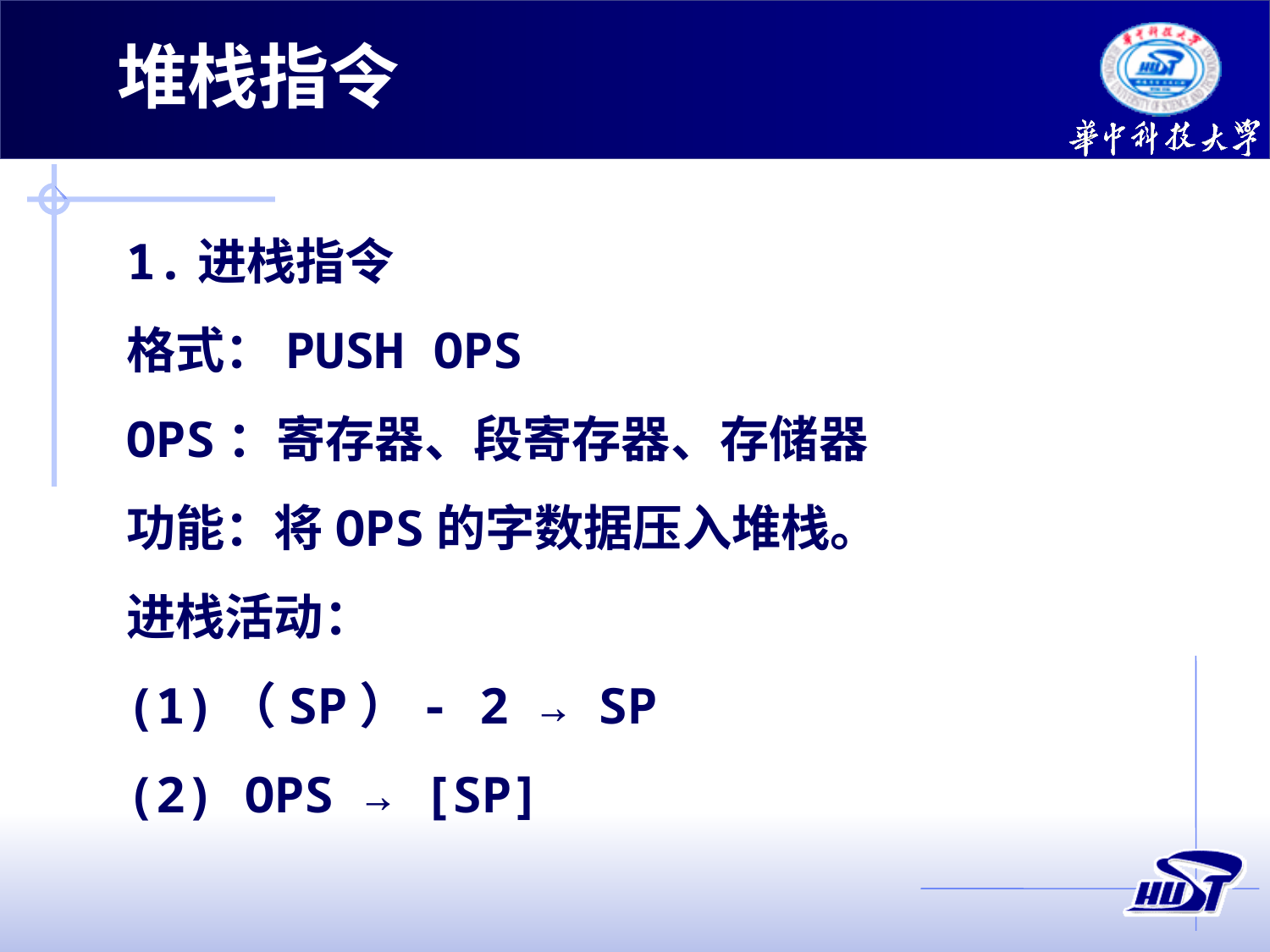

堆栈指令
1.进栈指令
格式：PUSH OPS
OPS：寄存器、段寄存器、存储器
功能：将OPS的字数据压入堆栈。
进栈活动：
(1)（SP）- 2 → SP
(2) OPS → [SP]